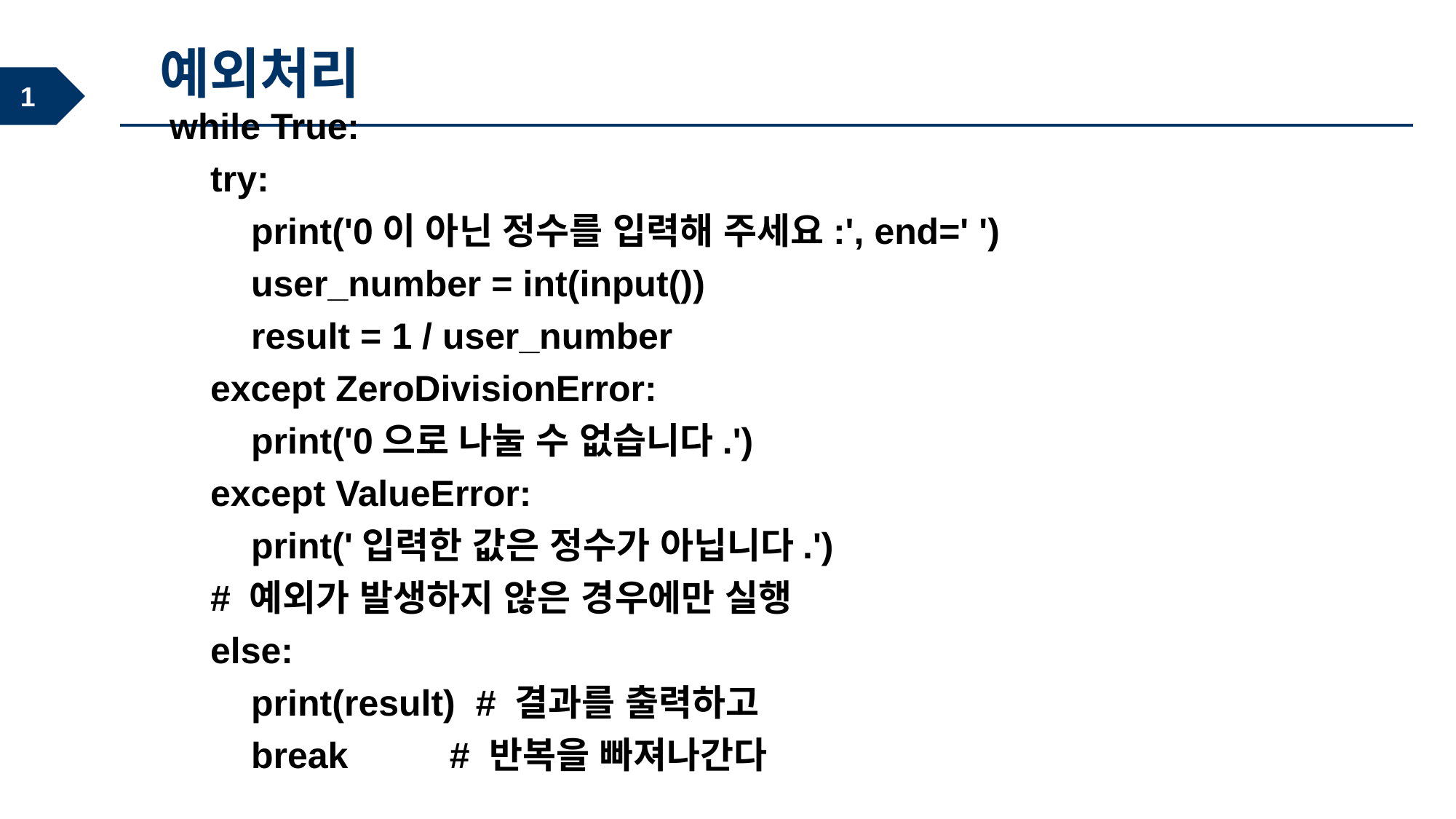

예외처리
while True:
    try:
        print('0이 아닌 정수를 입력해 주세요:', end=' ')
        user_number = int(input())
        result = 1 / user_number
    except ZeroDivisionError:
        print('0으로 나눌 수 없습니다.')
    except ValueError:
        print('입력한 값은 정수가 아닙니다.')
    # 예외가 발생하지 않은 경우에만 실행
    else:
        print(result)  # 결과를 출력하고
        break          # 반복을 빠져나간다